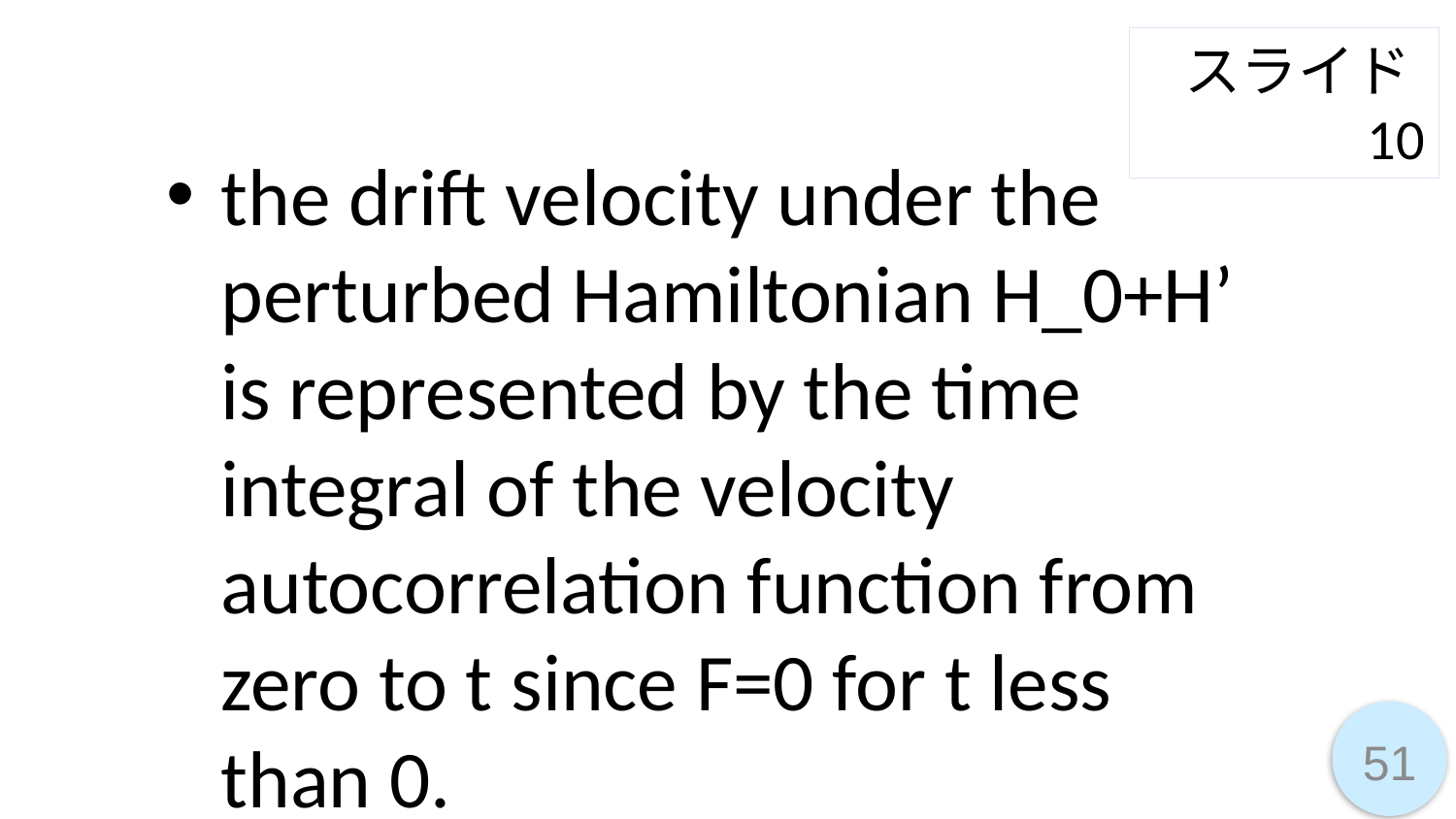

スライド10
the drift velocity under the perturbed Hamiltonian H_0+H’ is represented by the time integral of the velocity autocorrelation function from zero to t since F=0 for t less than 0.
51